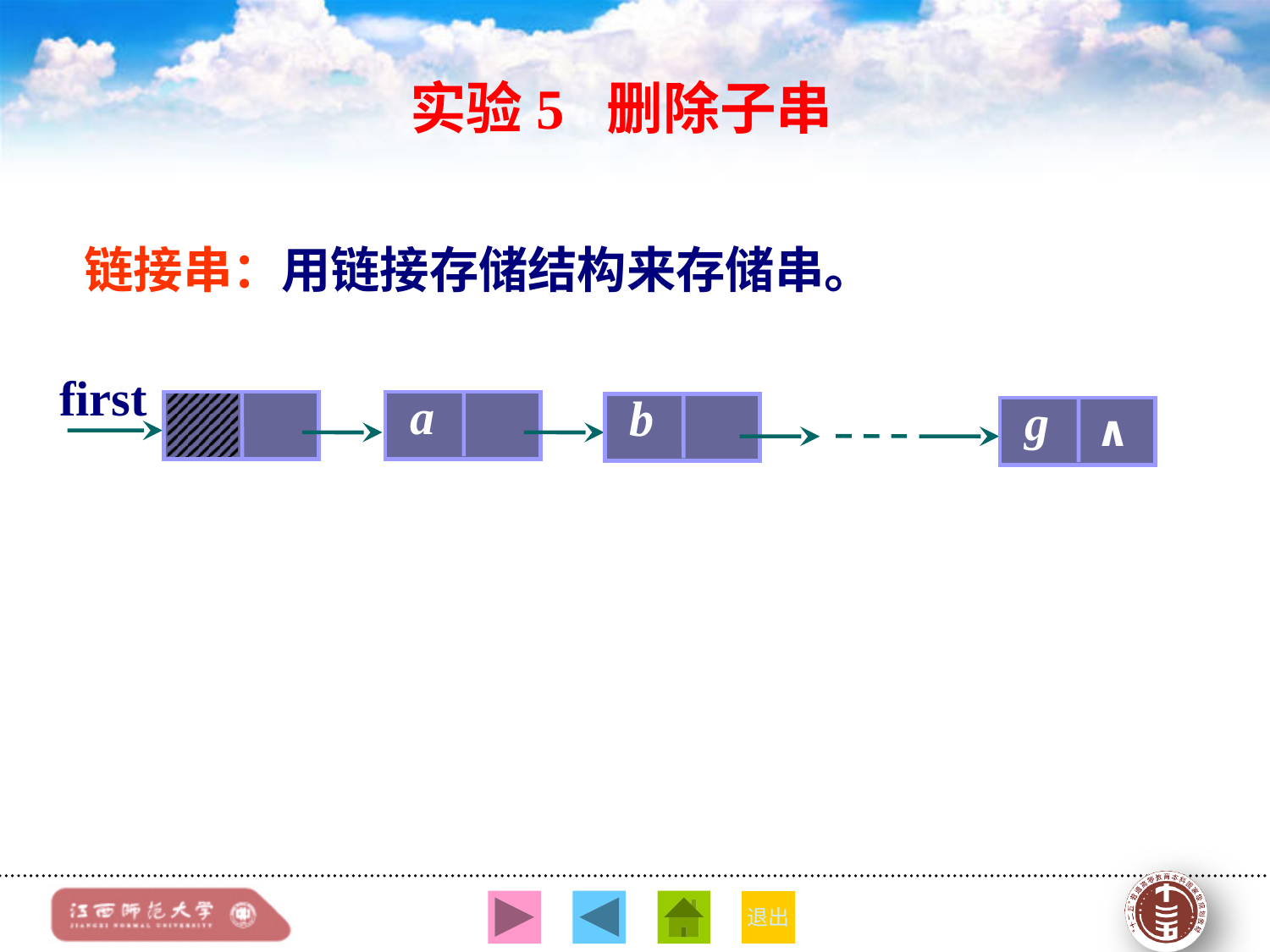

实验5  删除子串
链接串：用链接存储结构来存储串。
first

 a

 b

∧
 g